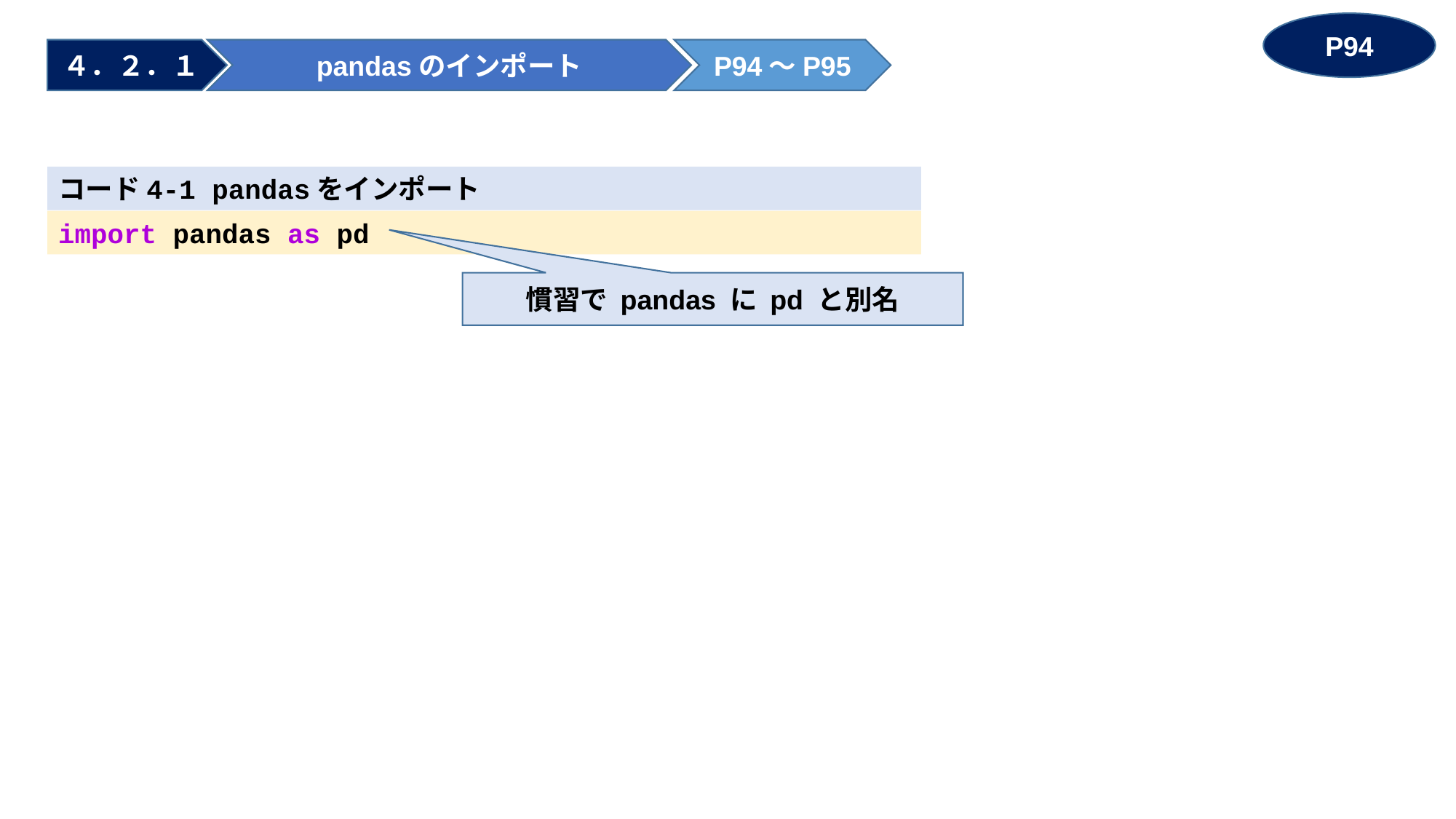

P94
４．２．１
pandasのインポート
P94～P95
コード4-1 pandasをインポート
import pandas as pd
慣習で pandas に pd と別名